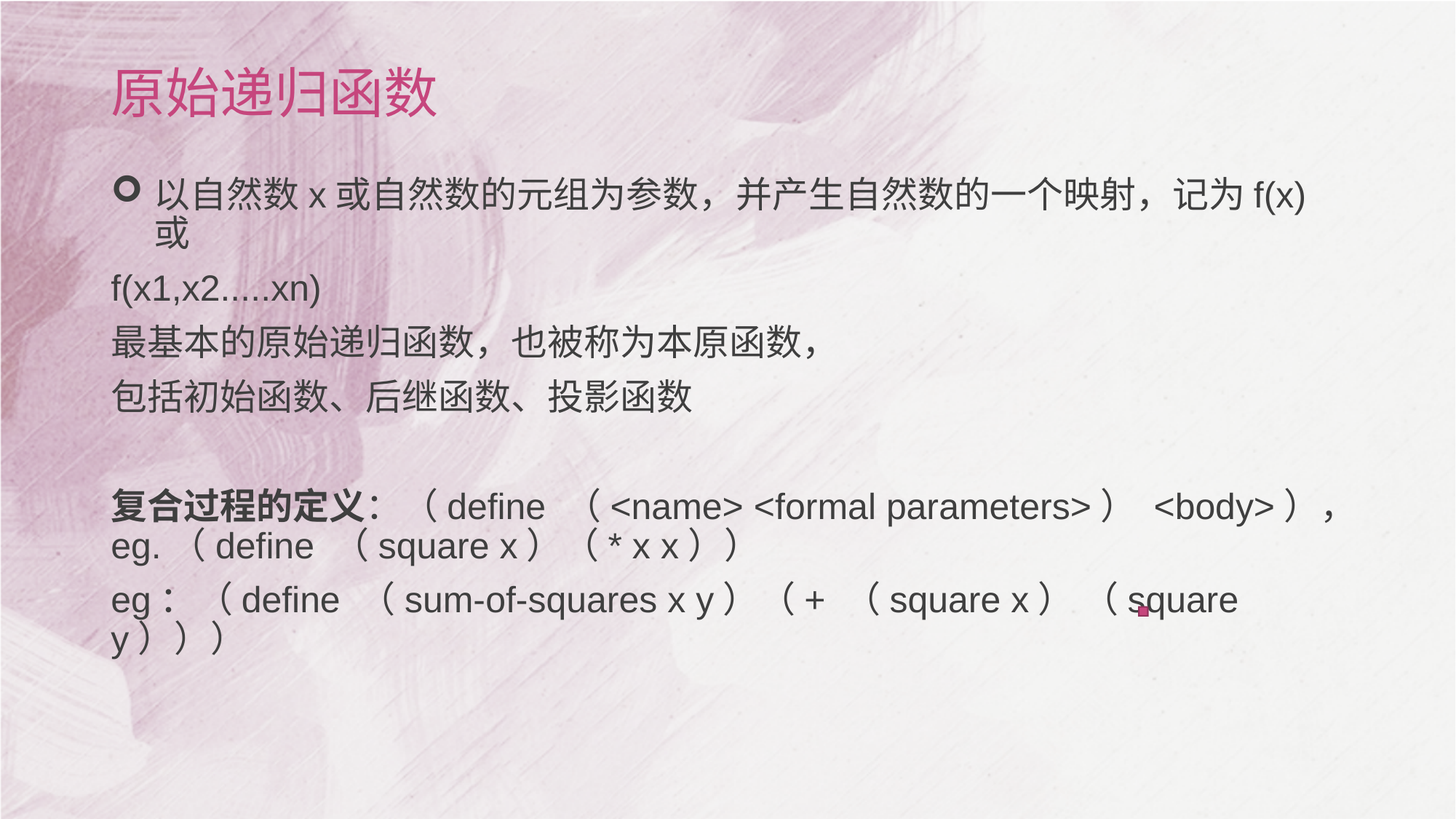

# 原始递归函数
以自然数x或自然数的元组为参数，并产生自然数的一个映射，记为f(x)或
f(x1,x2.....xn)
最基本的原始递归函数，也被称为本原函数，
包括初始函数、后继函数、投影函数

复合过程的定义：（define （<name> <formal parameters>） <body>），eg.（define （square x）（* x x））
eg：（define （sum-of-squares x y）（+ （square x） （square y）））